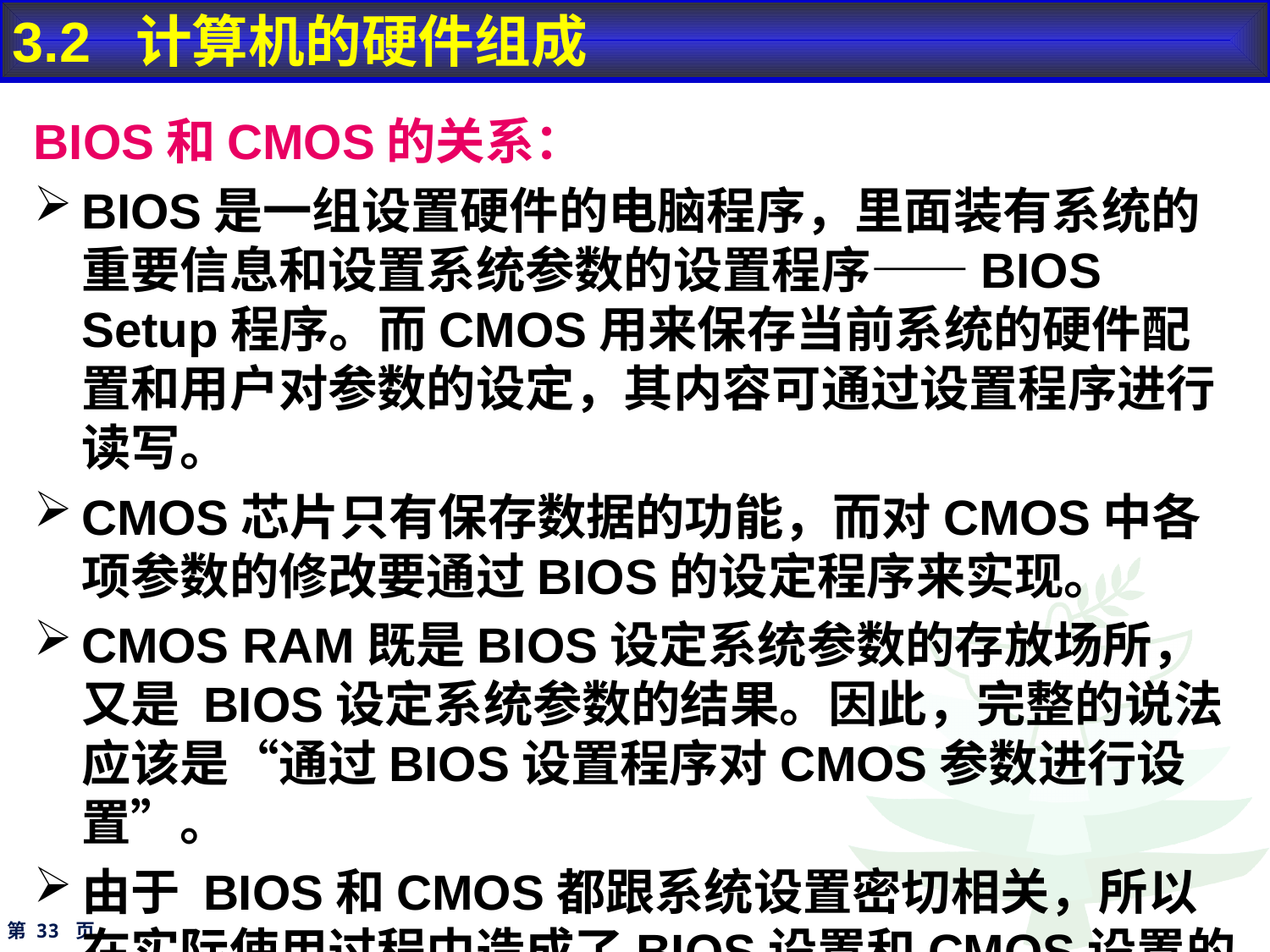

#
3.2  计算机的硬件组成
BIOS和CMOS的关系：
BIOS是一组设置硬件的电脑程序，里面装有系统的重要信息和设置系统参数的设置程序——BIOS Setup程序。而CMOS用来保存当前系统的硬件配置和用户对参数的设定，其内容可通过设置程序进行读写。
CMOS芯片只有保存数据的功能，而对CMOS中各项参数的修改要通过BIOS的设定程序来实现。
CMOS RAM既是BIOS设定系统参数的存放场所，又是 BIOS设定系统参数的结果。因此，完整的说法应该是“通过BIOS设置程序对CMOS参数进行设置”。
由于 BIOS和CMOS都跟系统设置密切相关，所以在实际使用过程中造成了BIOS设置和CMOS设置的说法，其实指的都是同一回事。